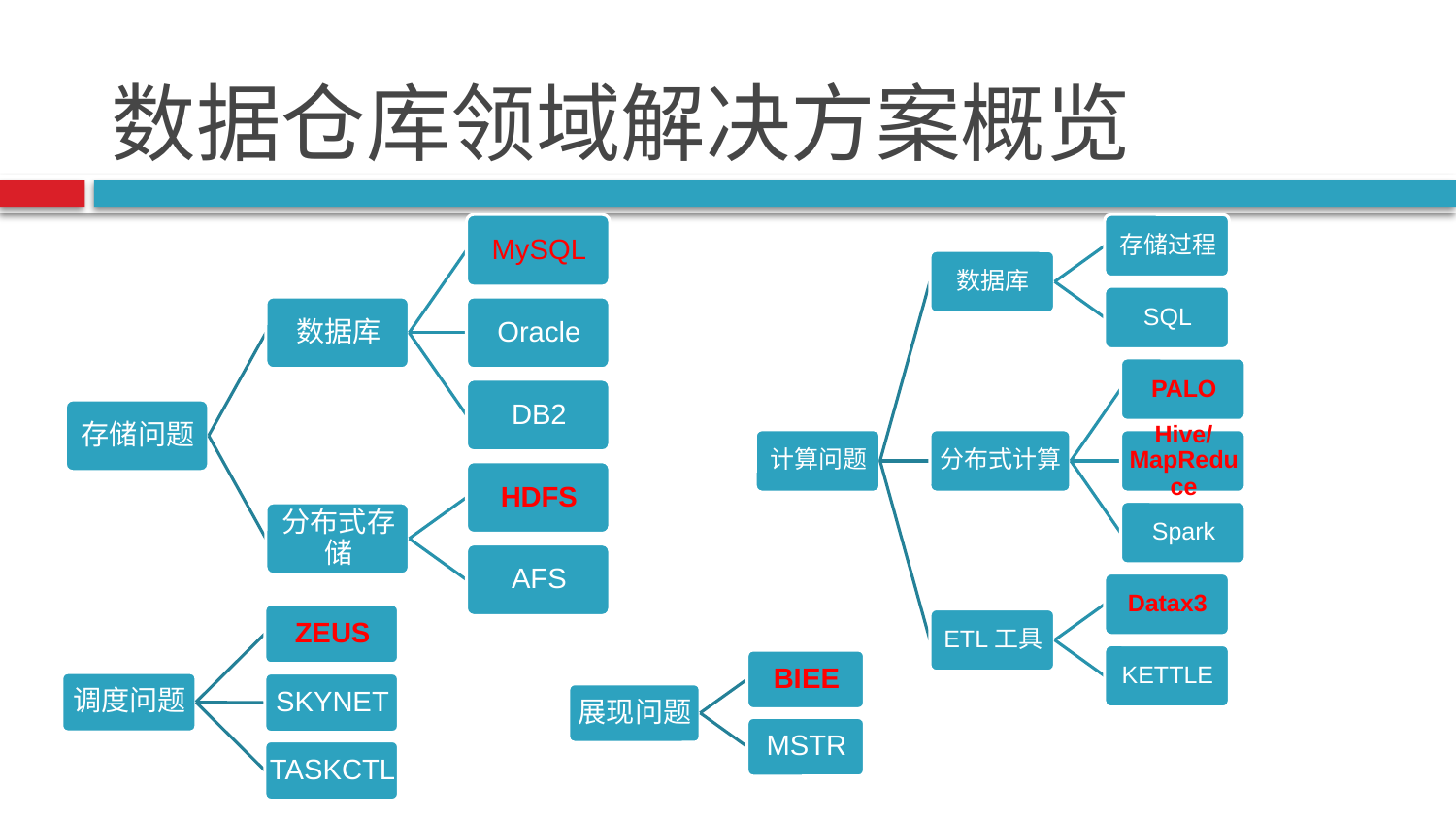

# 数据仓库领域解决方案概览
存储问题

数据库

MySQL

Oracle

DB2

分布式存储

HDFS

AFS
计算问题

数据库

存储过程

SQL

分布式计算

PALO

Hive/MapReduce

Spark

ETL工具

Datax3

KETTLE
调度问题

ZEUS

SKYNET

TASKCTL
展现问题

BIEE

MSTR